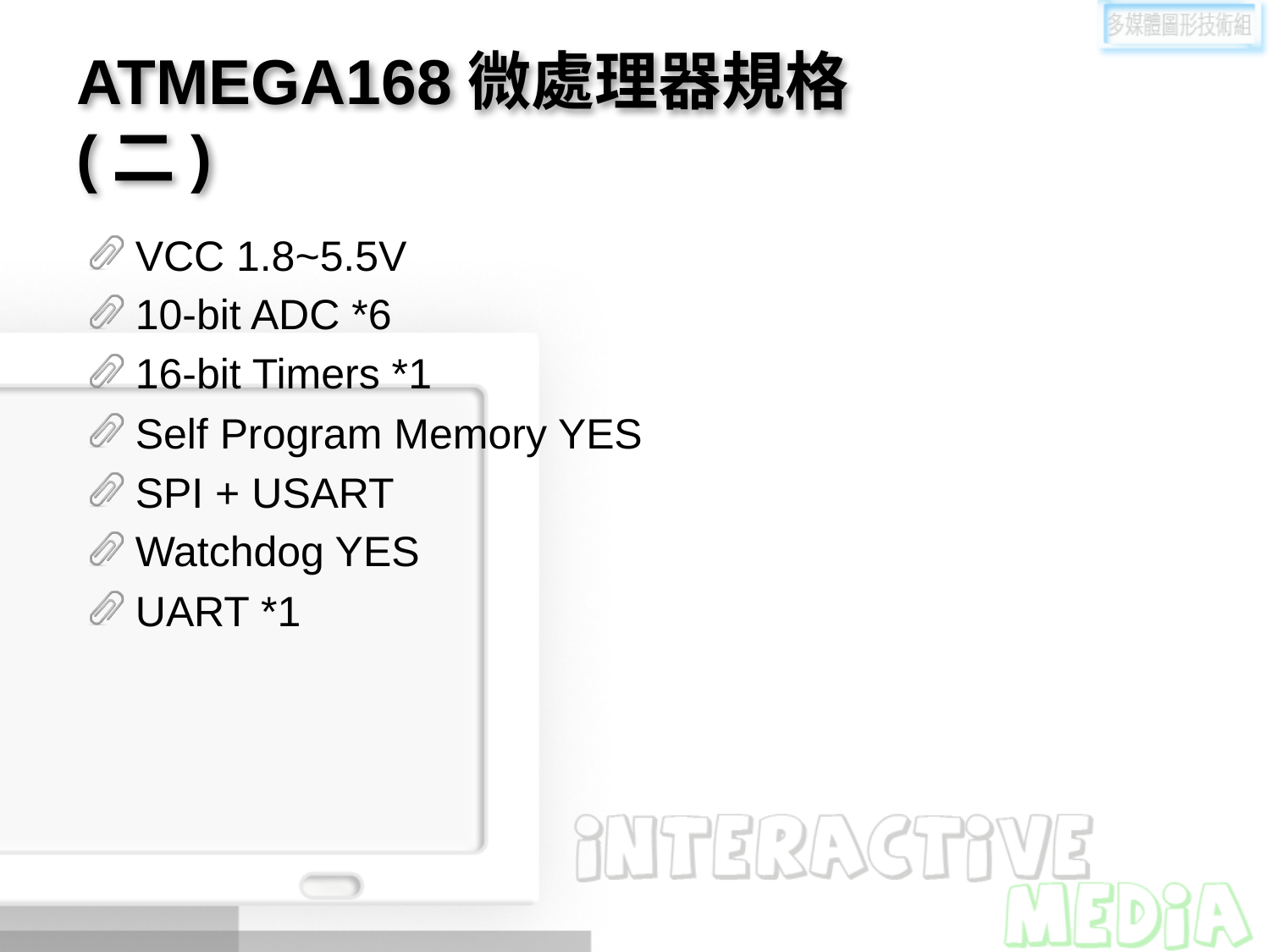

# ATMEGA168微處理器規格(二)
VCC 1.8~5.5V
10-bit ADC *6
16-bit Timers *1
Self Program Memory YES
SPI + USART
Watchdog YES
UART *1